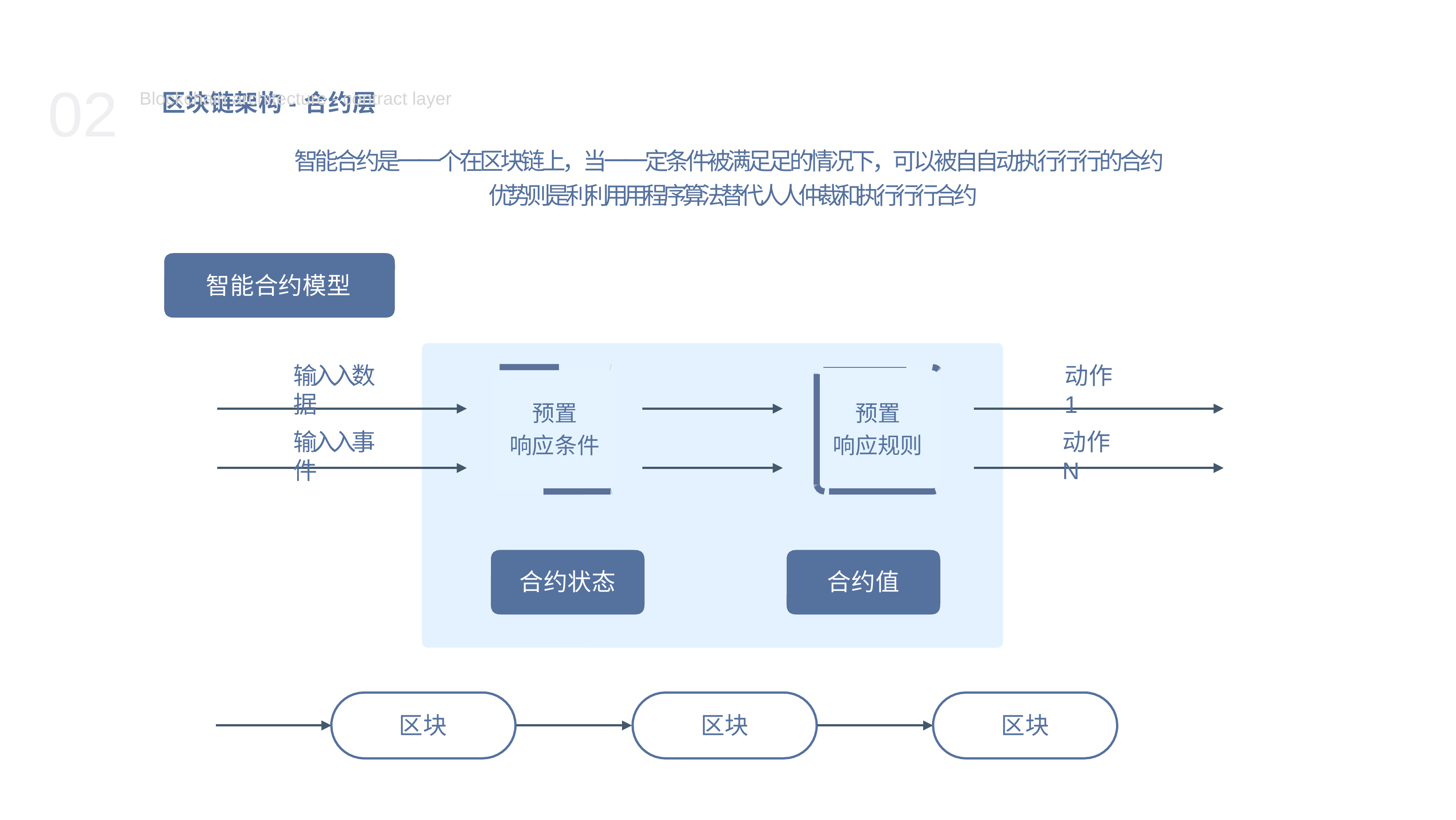

# 02 区块链架构-合约层
Blockchain architecture - contract layer
智能合约是⼀一个在区块链上，当⼀一定条件被满⾜足的情况下，可以被⾃自动执⾏行行的合约 优势则是利利⽤用程序算法替代⼈人仲裁和执⾏行行合约

智能合约模型

输⼊入数据
动作 1

预置 响应条件
预置 响应规则

输⼊入事件
动作 N

合约状态
合约值

区块
区块
区块